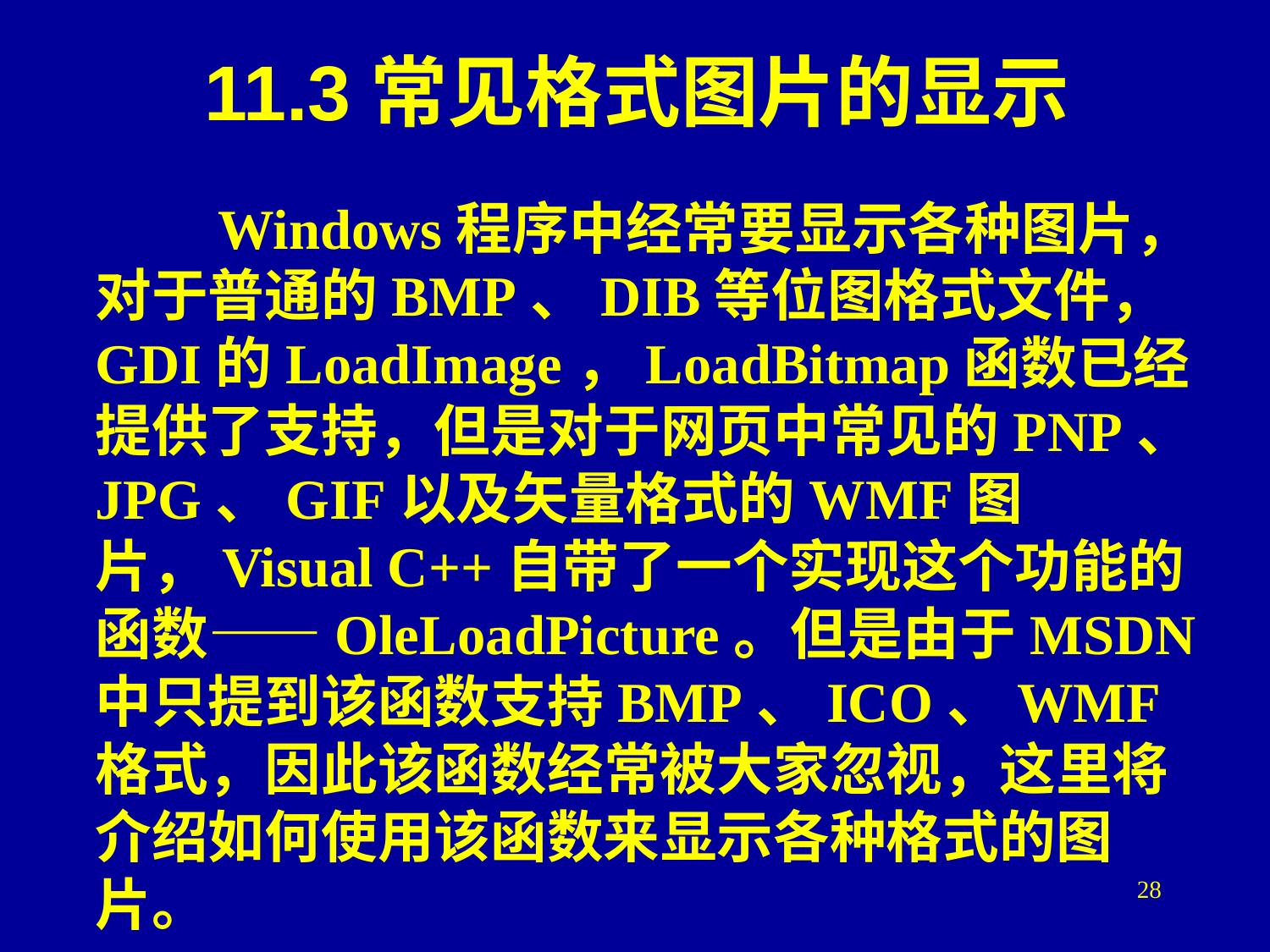

# 11.3常见格式图片的显示
            Windows程序中经常要显示各种图片，对于普通的BMP、DIB等位图格式文件，GDI的LoadImage，LoadBitmap函数已经提供了支持，但是对于网页中常见的PNP、JPG、GIF以及矢量格式的WMF图片，Visual C++自带了一个实现这个功能的函数——OleLoadPicture。但是由于MSDN中只提到该函数支持BMP、ICO、WMF格式，因此该函数经常被大家忽视，这里将介绍如何使用该函数来显示各种格式的图片。
28